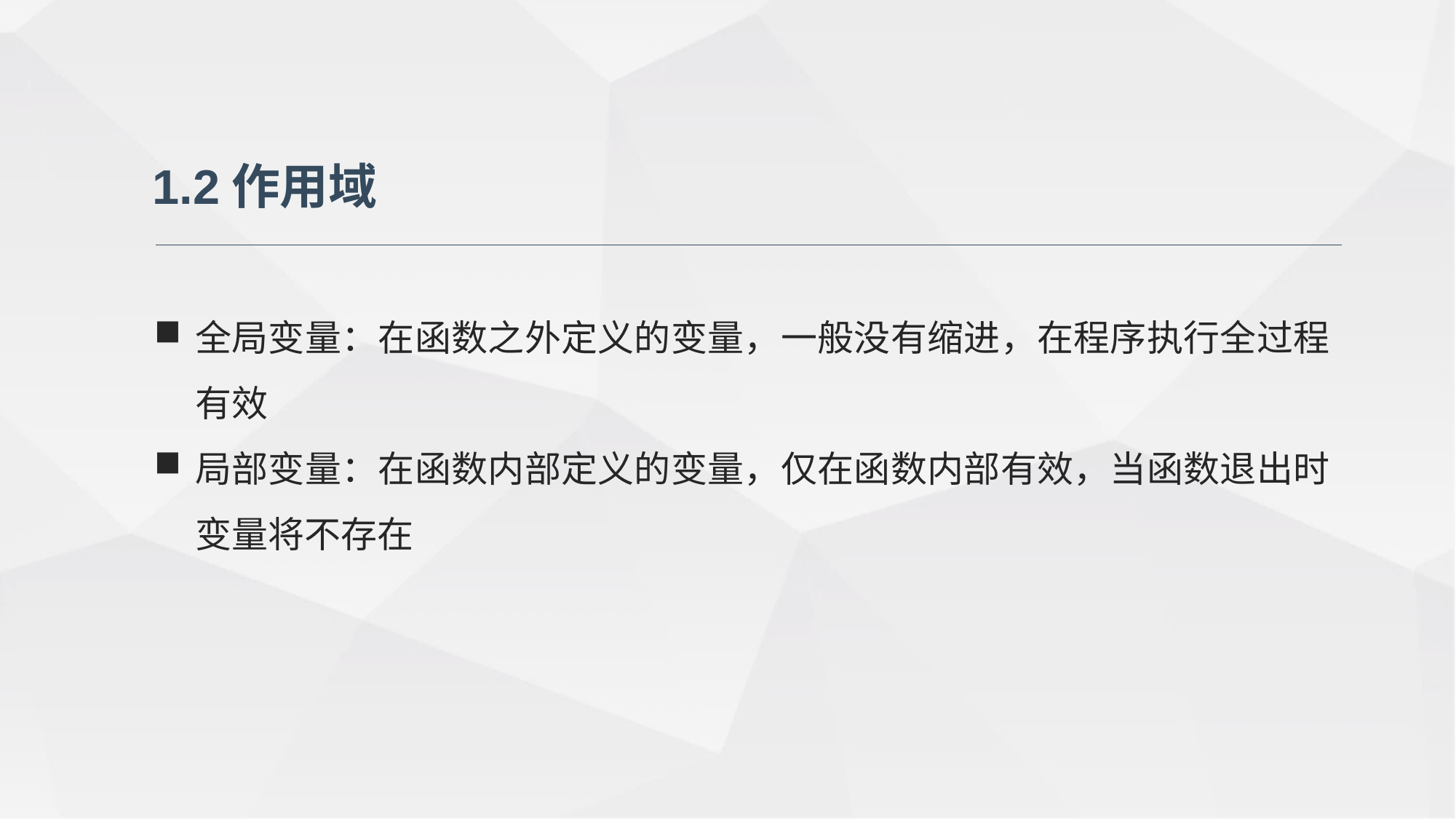

1.2作用域
全局变量：在函数之外定义的变量，一般没有缩进，在程序执行全过程有效
局部变量：在函数内部定义的变量，仅在函数内部有效，当函数退出时变量将不存在